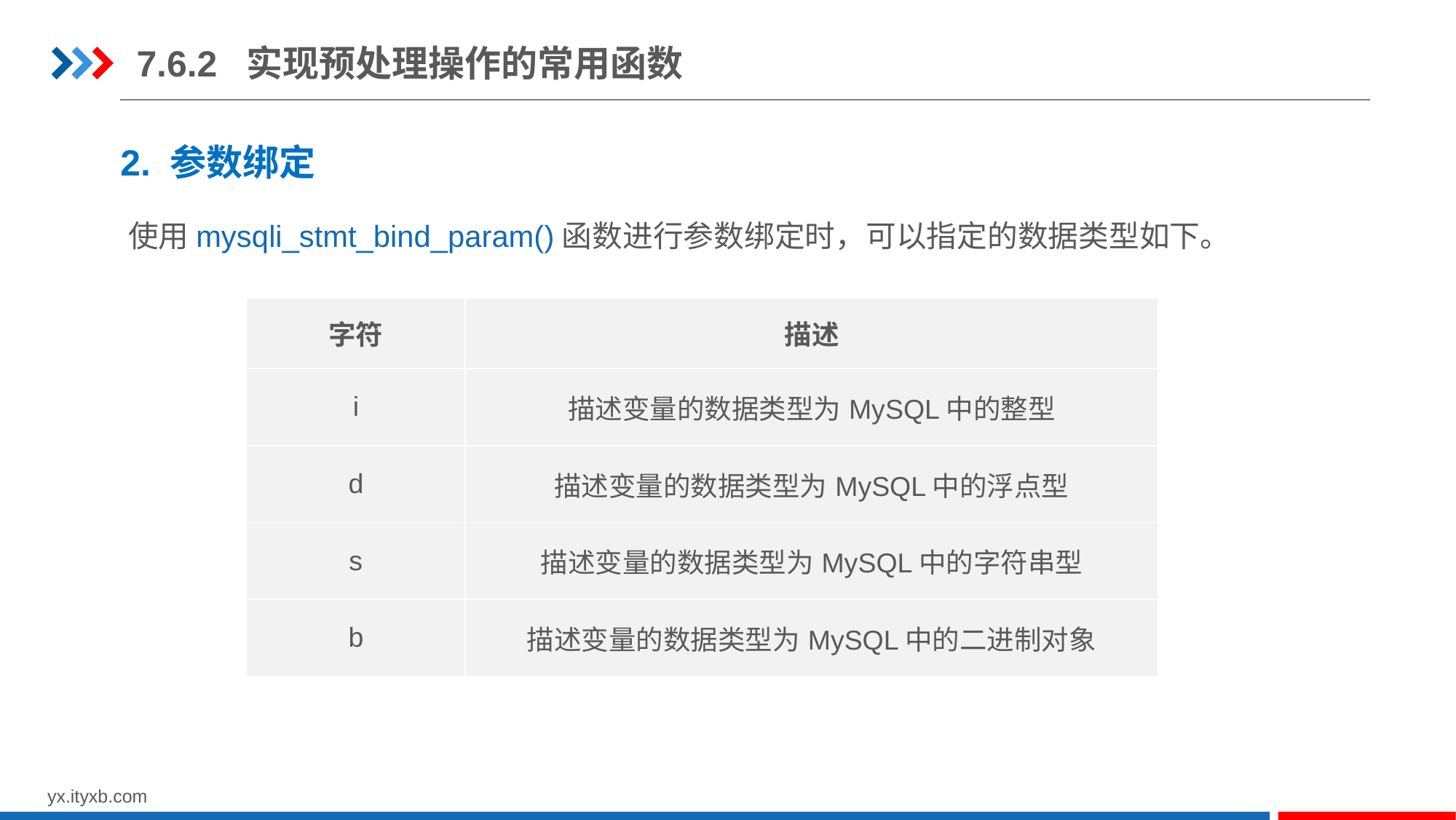

7.6.2  实现预处理操作的常用函数
2. 参数绑定
使用mysqli_stmt_bind_param()函数进行参数绑定时，可以指定的数据类型如下。
| 字符 | 描述 |
| --- | --- |
| i | 描述变量的数据类型为MySQL中的整型 |
| d | 描述变量的数据类型为MySQL中的浮点型 |
| s | 描述变量的数据类型为MySQL中的字符串型 |
| b | 描述变量的数据类型为MySQL中的二进制对象 |